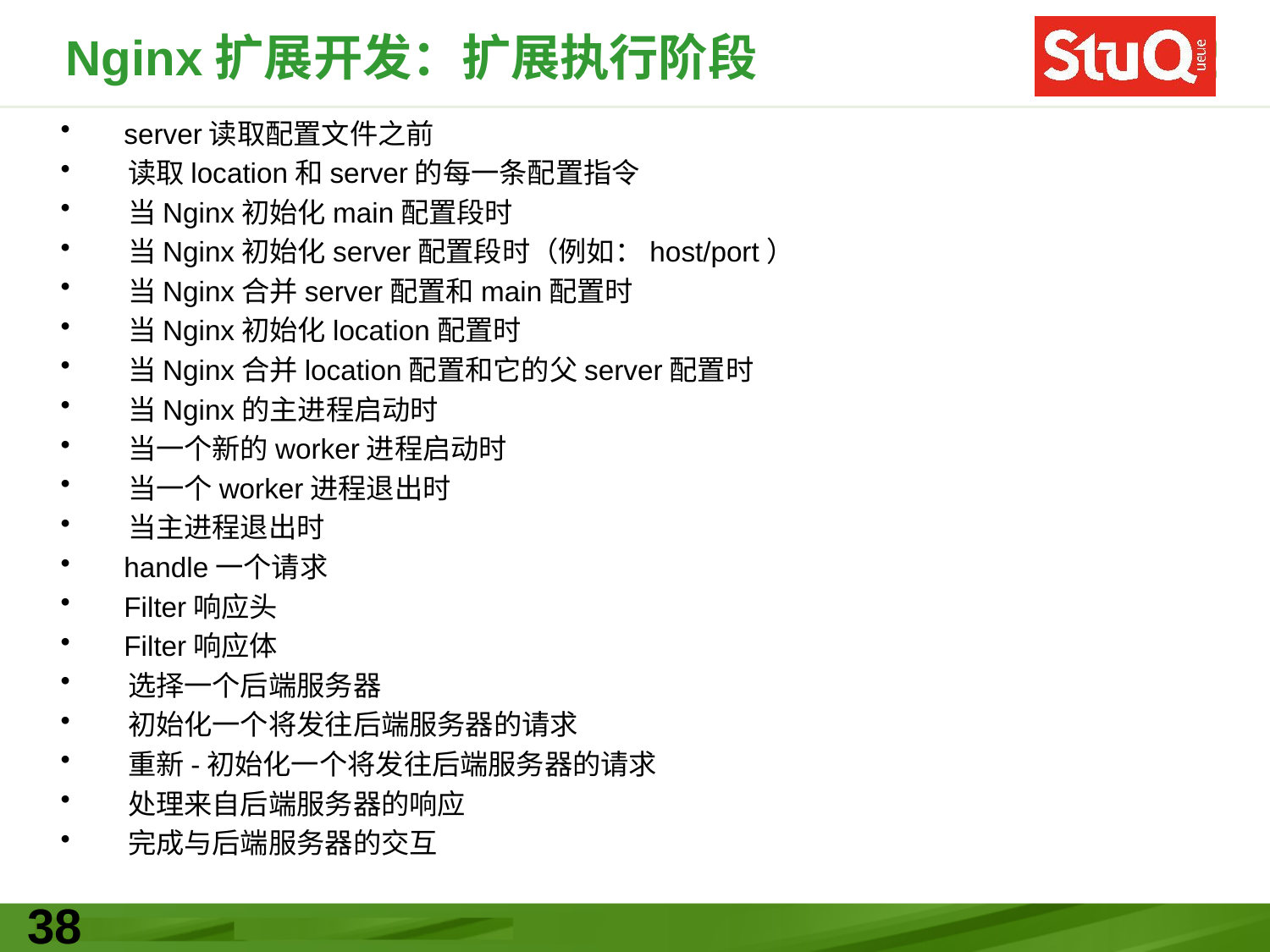

# Nginx扩展开发：扩展执行阶段
  server读取配置文件之前
  读取location和server的每一条配置指令
  当Nginx初始化main配置段时
  当Nginx初始化server配置段时（例如：host/port）
  当Nginx合并server配置和main配置时
  当Nginx初始化location配置时
  当Nginx合并location配置和它的父server配置时
  当Nginx的主进程启动时
  当一个新的worker进程启动时
  当一个worker进程退出时
  当主进程退出时
  handle一个请求
  Filter响应头
  Filter响应体
  选择一个后端服务器
  初始化一个将发往后端服务器的请求
  重新-初始化一个将发往后端服务器的请求
  处理来自后端服务器的响应
  完成与后端服务器的交互

38